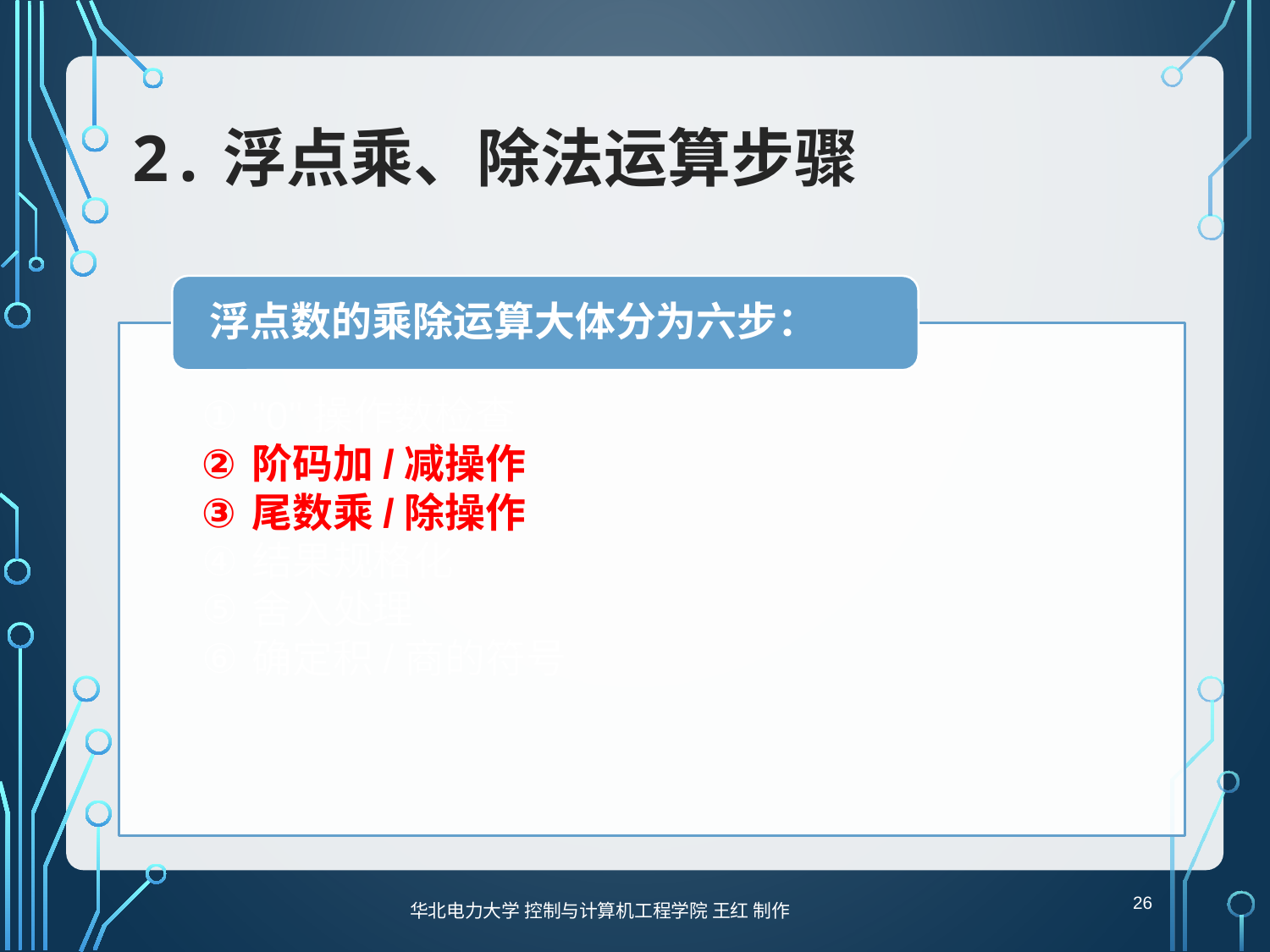

# 2.浮点乘、除法运算步骤
"0"操作数检查
阶码加/减操作
尾数乘/除操作
结果规格化
舍入处理
确定积/商的符号
浮点数的乘除运算大体分为六步：
26
华北电力大学 控制与计算机工程学院 王红 制作